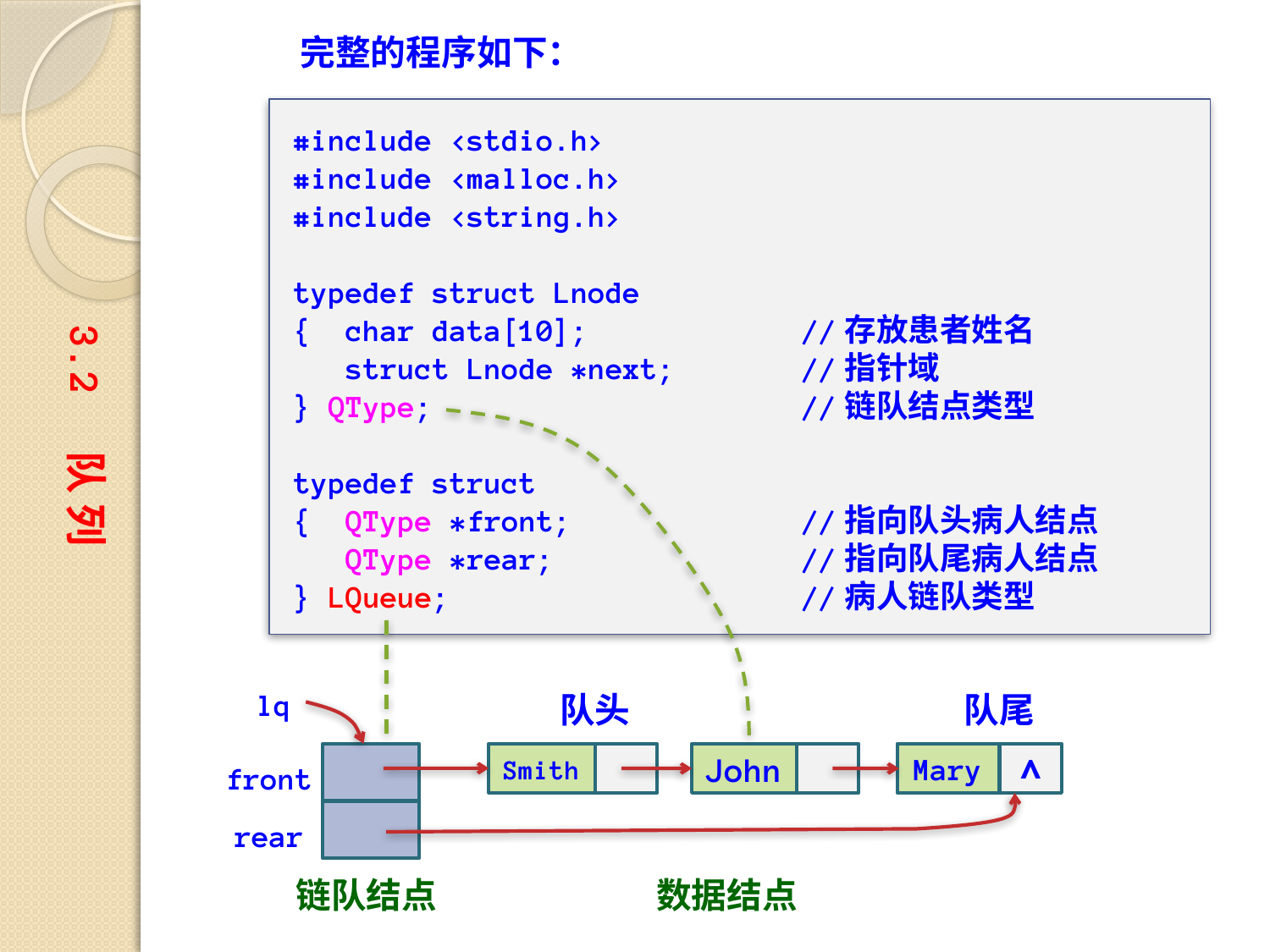

完整的程序如下：
#include <stdio.h>
#include <malloc.h>
#include <string.h>
typedef struct Lnode
{  char data[10];		//存放患者姓名
   struct Lnode *next;	//指针域
} QType;			//链队结点类型
typedef struct
{  QType *front;		//指向队头病人结点
   QType *rear;		//指向队尾病人结点
} LQueue;			//病人链队类型
3.2  队 列

lq
队头
队尾

Smith

John

Mary
∧
front

rear
链队结点
数据结点